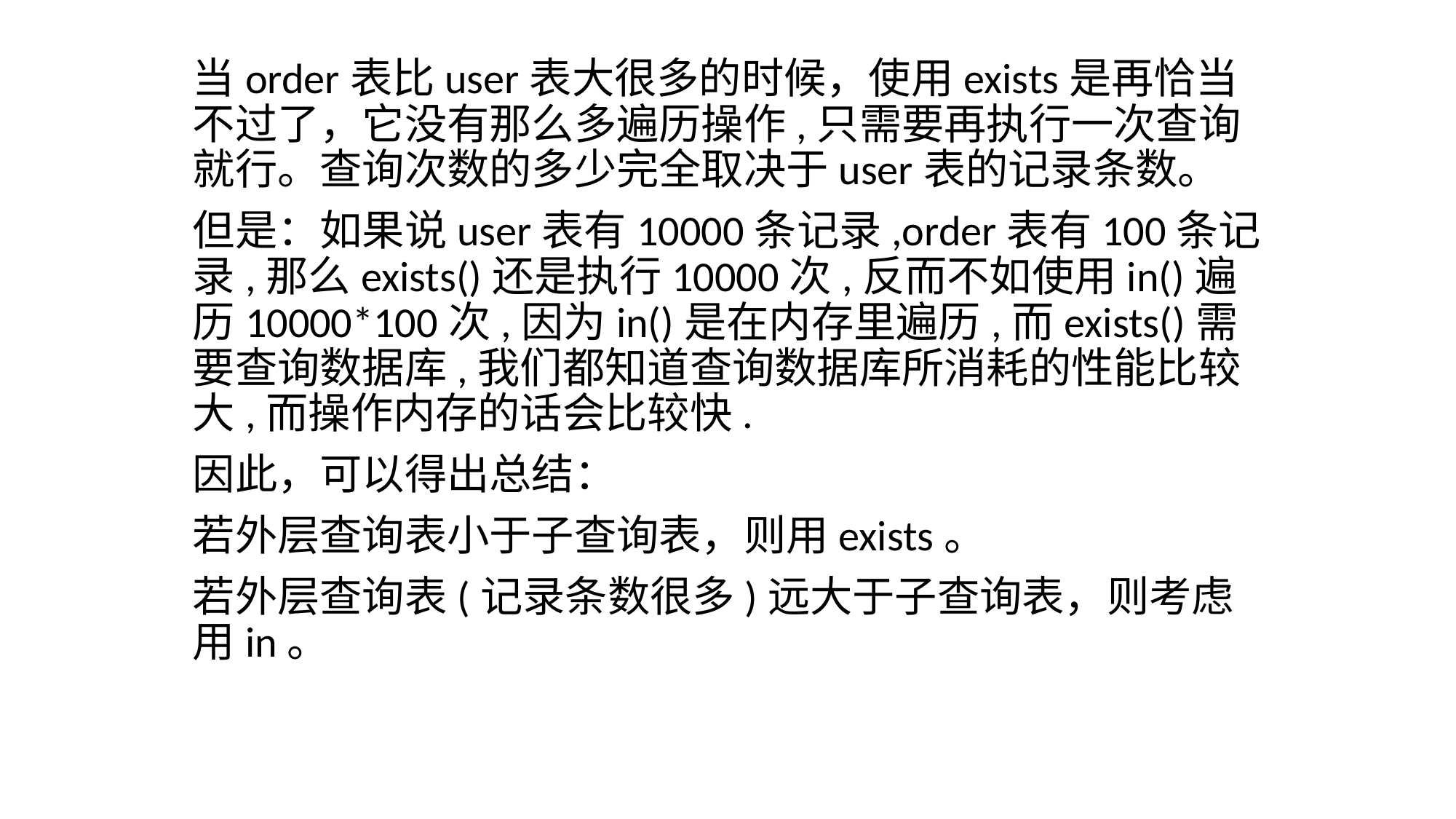

当order表比user表大很多的时候，使用exists是再恰当不过了，它没有那么多遍历操作,只需要再执行一次查询就行。查询次数的多少完全取决于user表的记录条数。
但是：如果说user表有10000条记录,order表有100条记录,那么exists()还是执行10000次,反而不如使用in()遍历10000*100次,因为in()是在内存里遍历,而exists()需要查询数据库,我们都知道查询数据库所消耗的性能比较大,而操作内存的话会比较快.
因此，可以得出总结：
若外层查询表小于子查询表，则用exists。
若外层查询表(记录条数很多)远大于子查询表，则考虑用in。